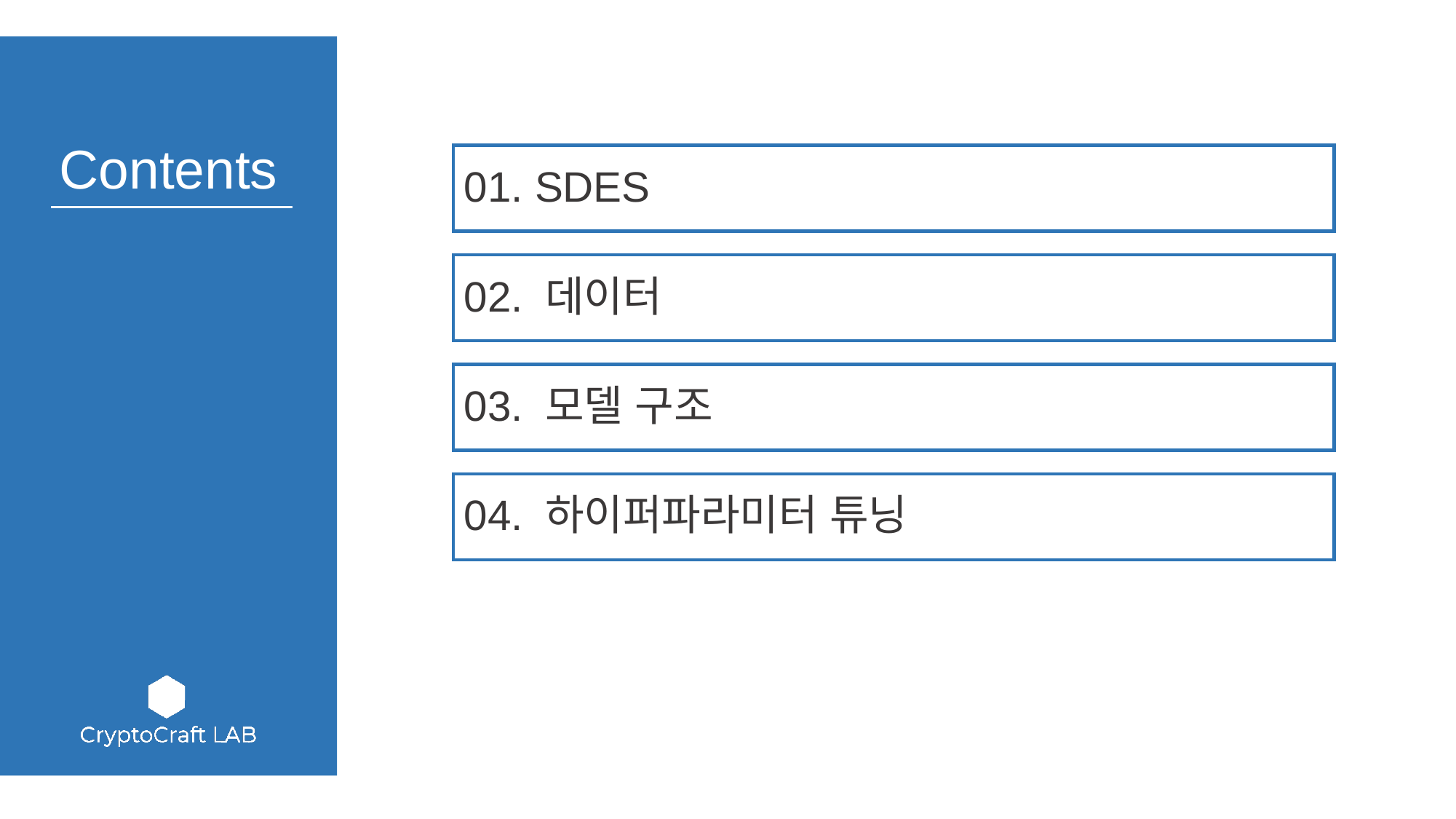

01. SDES
02. 데이터
03. 모델 구조
04. 하이퍼파라미터 튜닝

05. 결과